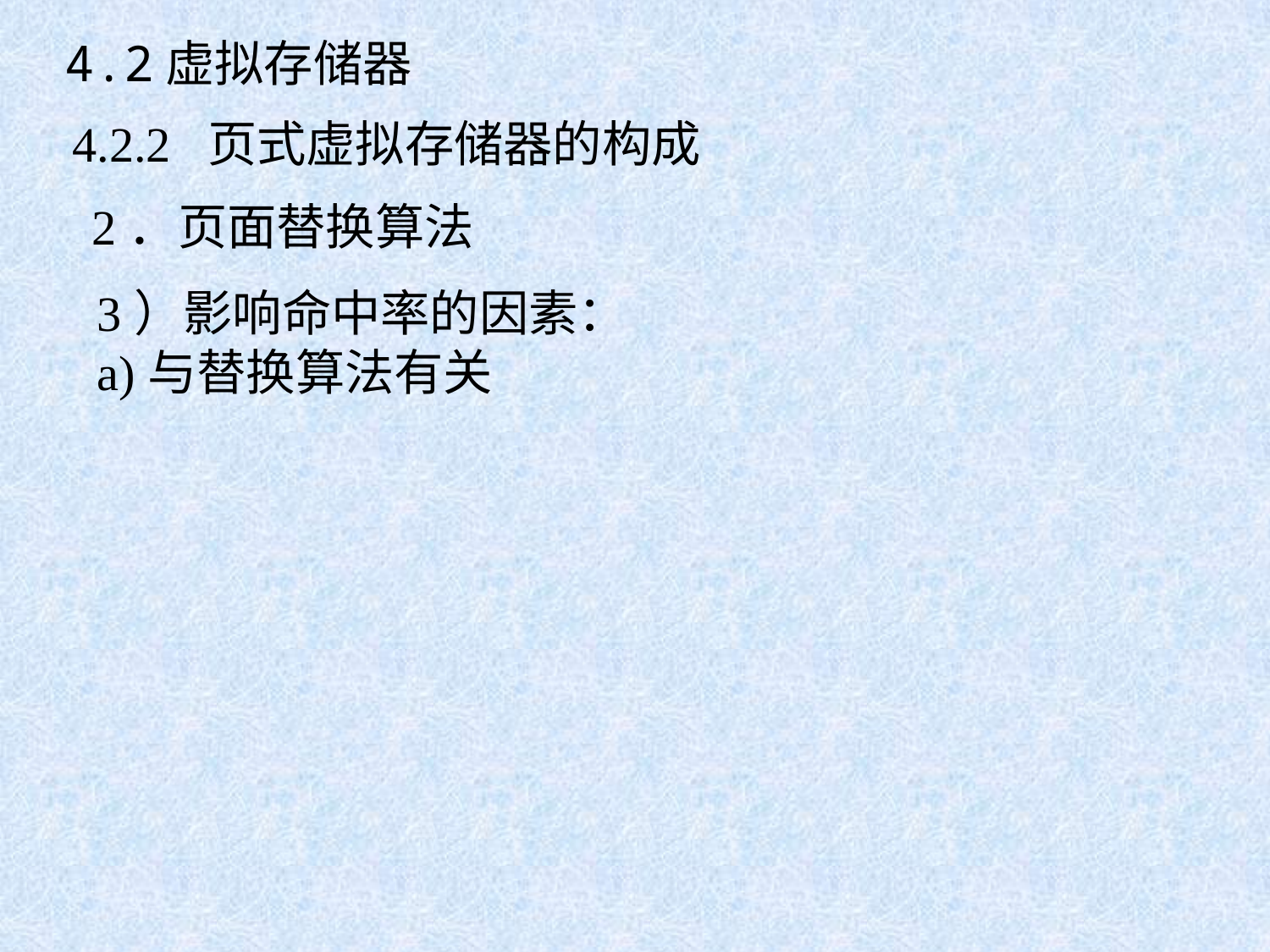

4.2虚拟存储器
4.2.2  页式虚拟存储器的构成
2．页面替换算法
3）影响命中率的因素：
a)与替换算法有关